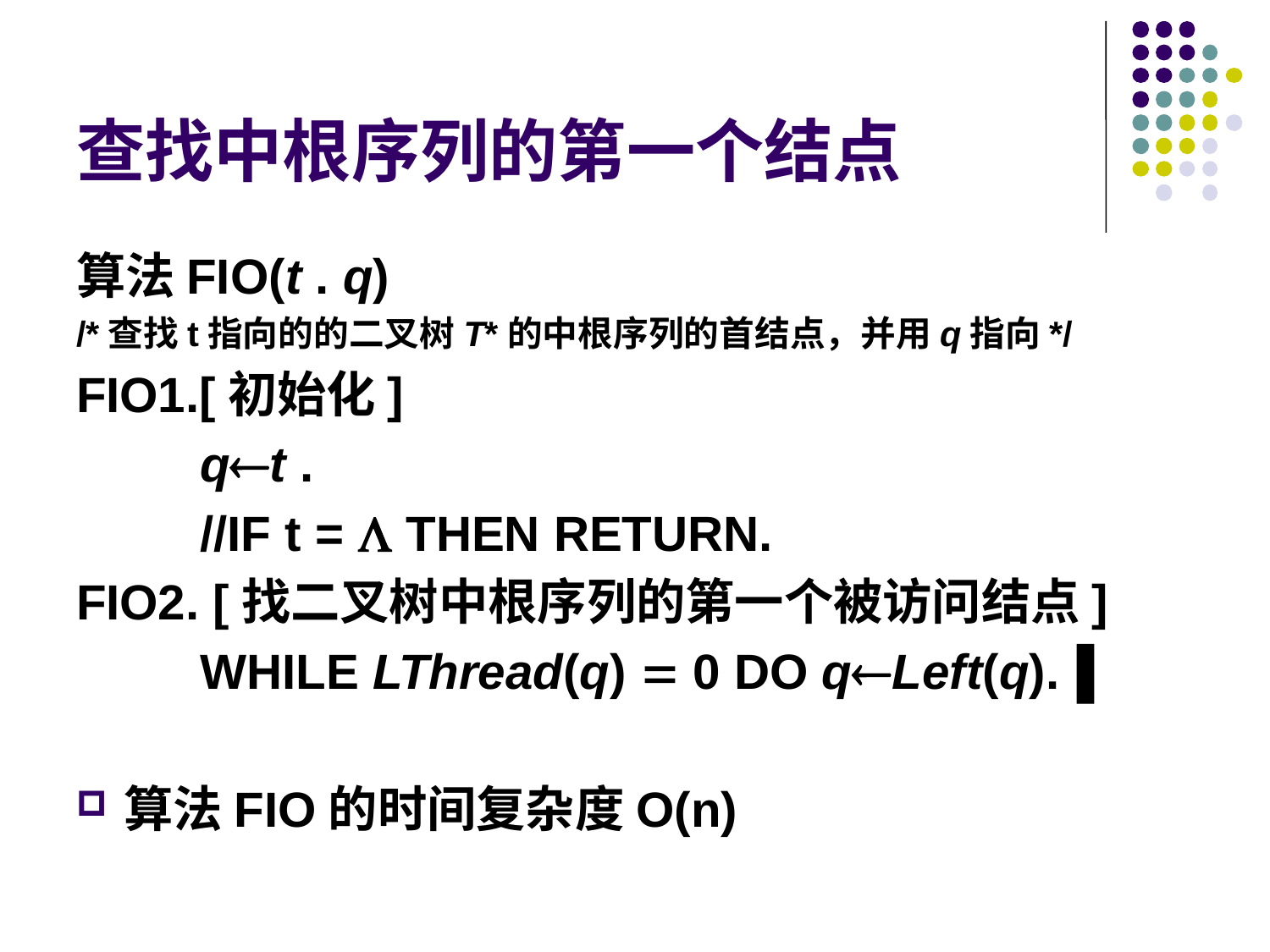

# 查找中根序列的第一个结点
算法FIO(t . q)
/*查找t指向的的二叉树T*的中根序列的首结点，并用q指向*/
FIO1.[初始化]
         q←t .
         //IF t = Λ THEN RETURN.
FIO2. [找二叉树中根序列的第一个被访问结点]
         WHILE LThread(q) = 0 DO q←Left(q).▐

算法FIO的时间复杂度O(n)